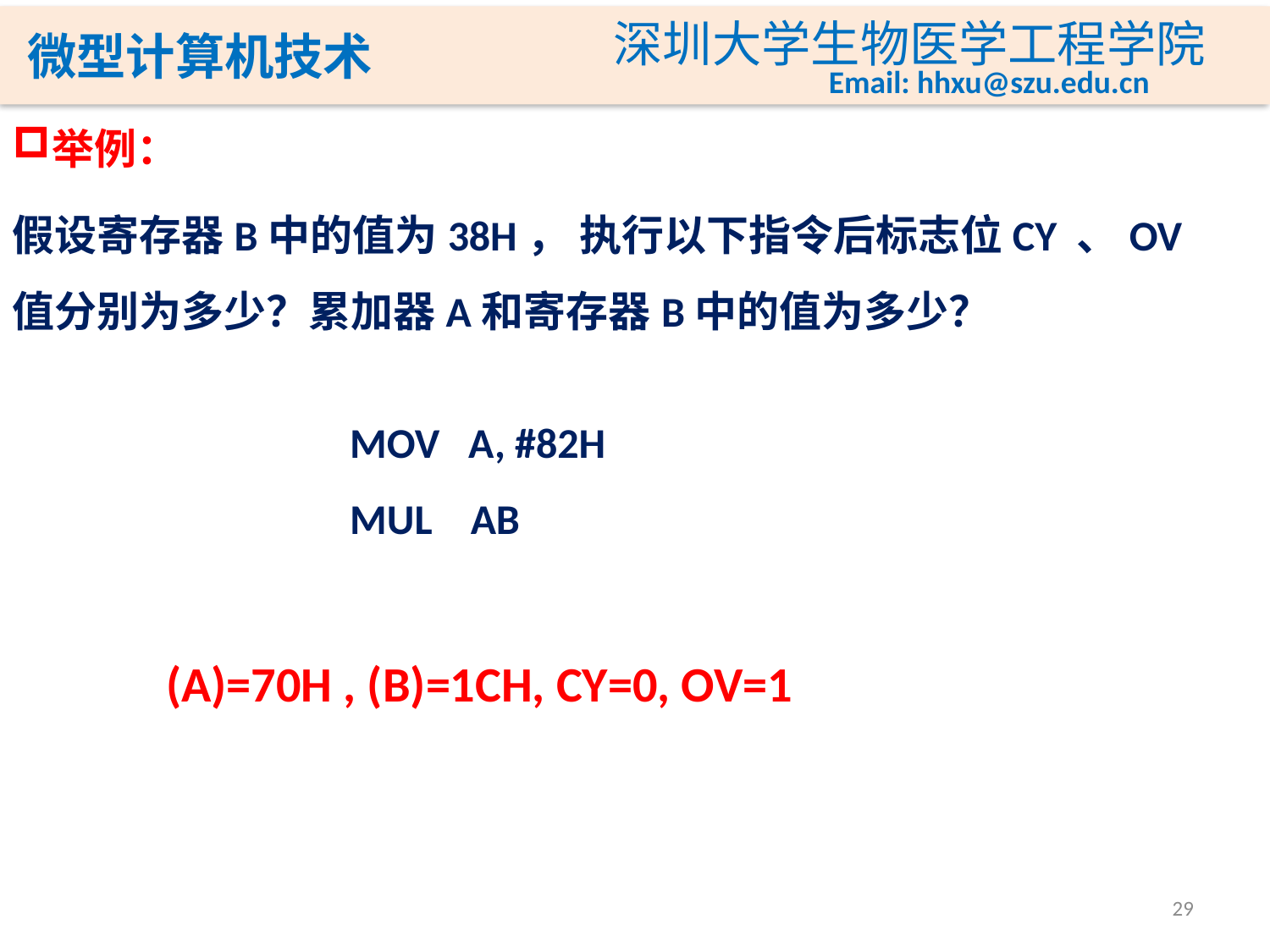

举例：
假设寄存器B中的值为38H， 执行以下指令后标志位CY 、OV值分别为多少？累加器A和寄存器B中的值为多少？
MOV   A, #82H
MUL    AB
(A)=70H , (B)=1CH, CY=0, OV=1
29